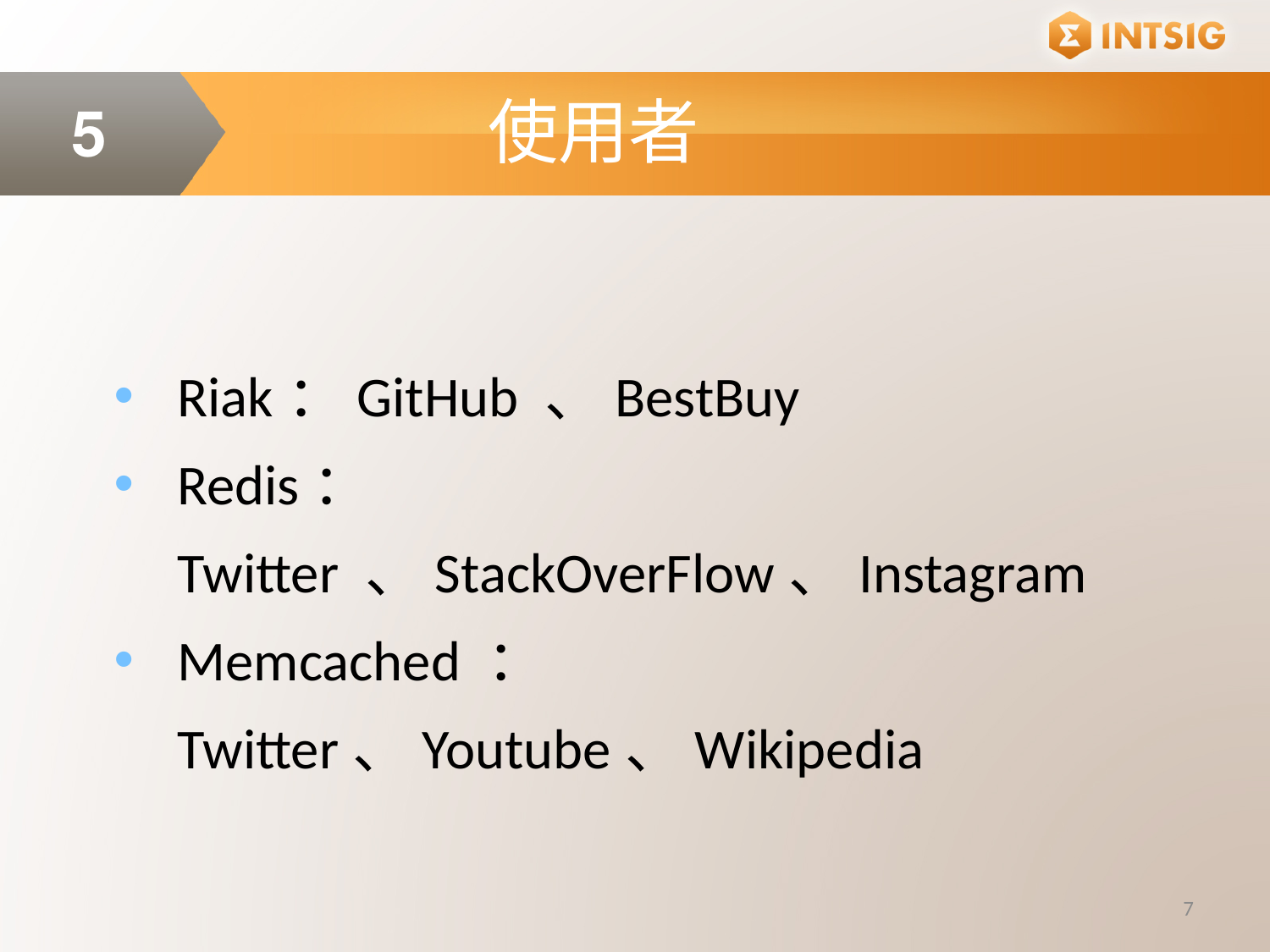

使用者
5
Riak：GitHub 、BestBuy
Redis：Twitter 、StackOverFlow、Instagram
Memcached ：Twitter、Youtube、Wikipedia
7